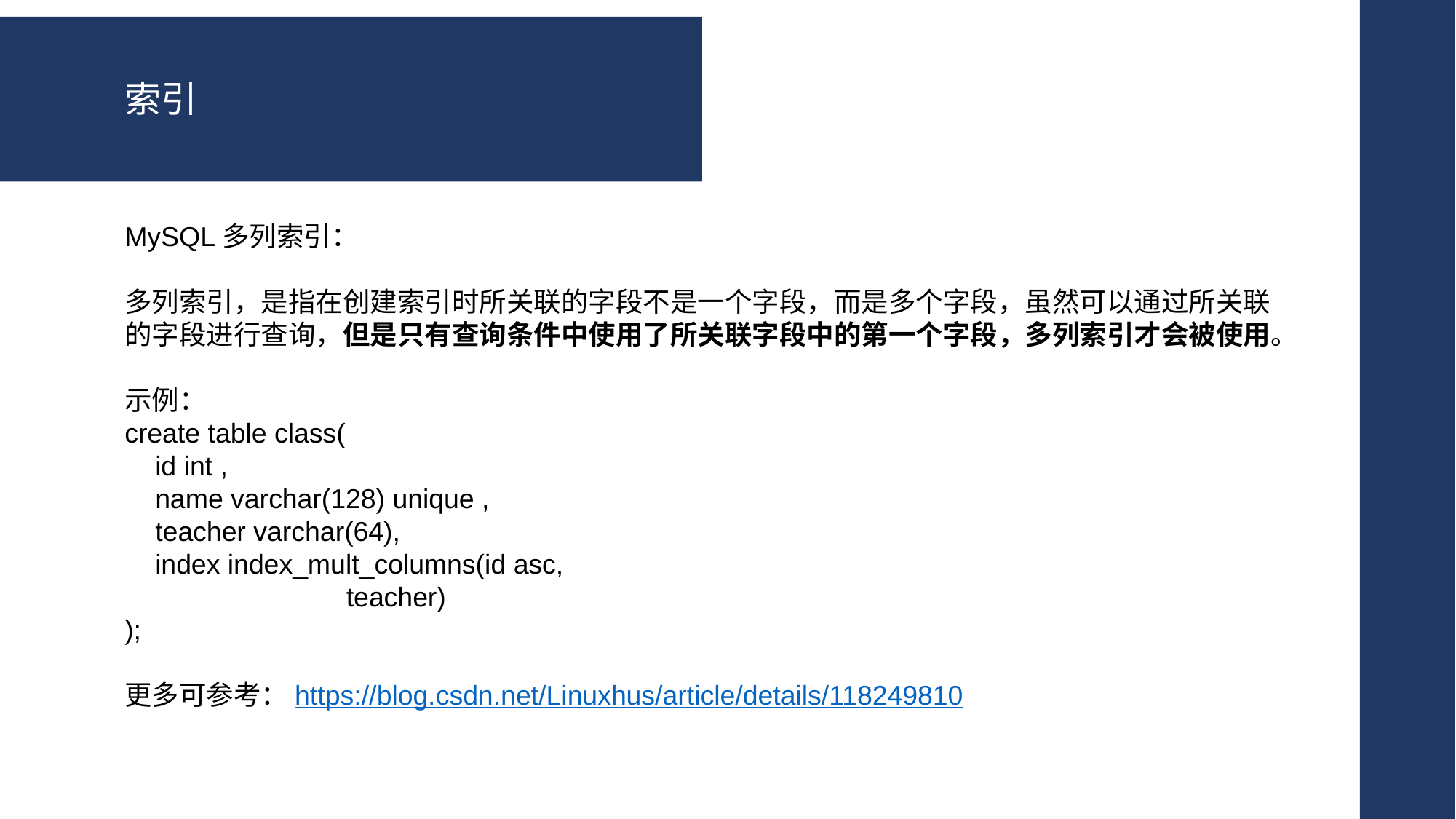

索引
MySQL多列索引：

多列索引，是指在创建索引时所关联的字段不是一个字段，而是多个字段，虽然可以通过所关联的字段进行查询，但是只有查询条件中使用了所关联字段中的第一个字段，多列索引才会被使用。

示例：
create table class(
    id int ,
    name varchar(128) unique ,
    teacher varchar(64),
    index index_mult_columns(id asc,
                             teacher)
);

更多可参考：https://blog.csdn.net/Linuxhus/article/details/118249810